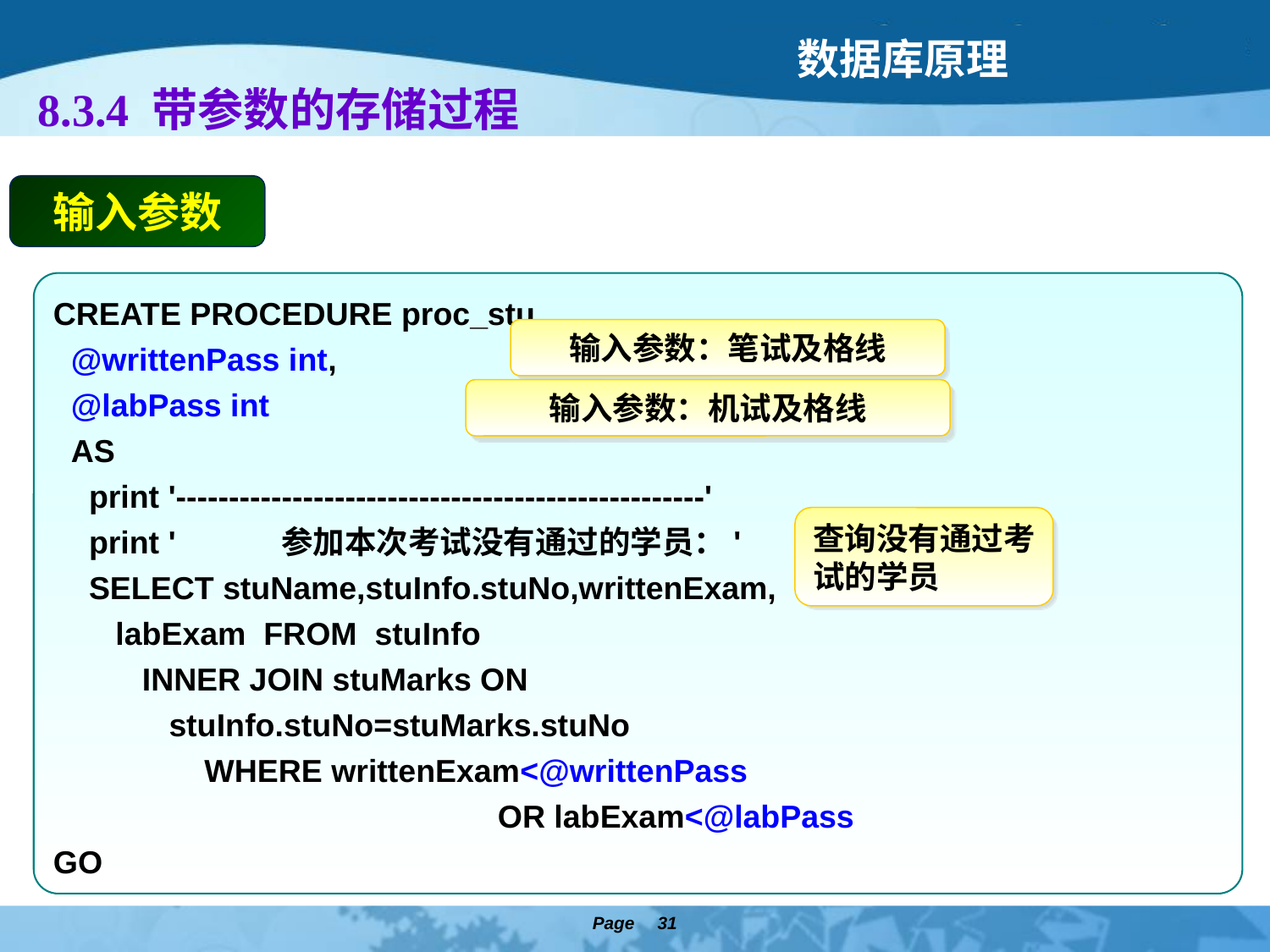

# 8.3.4 带参数的存储过程
输入参数

CREATE PROCEDURE proc_stu
  @writtenPass int,
  @labPass int
  AS
    print '--------------------------------------------------'
    print '           参加本次考试没有通过的学员：'
    SELECT stuName,stuInfo.stuNo,writtenExam,
       labExam  FROM  stuInfo
          INNER JOIN stuMarks ON
             stuInfo.stuNo=stuMarks.stuNo
                 WHERE writtenExam<@writtenPass
                                                  OR labExam<@labPass
GO
输入参数：笔试及格线
输入参数：机试及格线
查询没有通过考试的学员